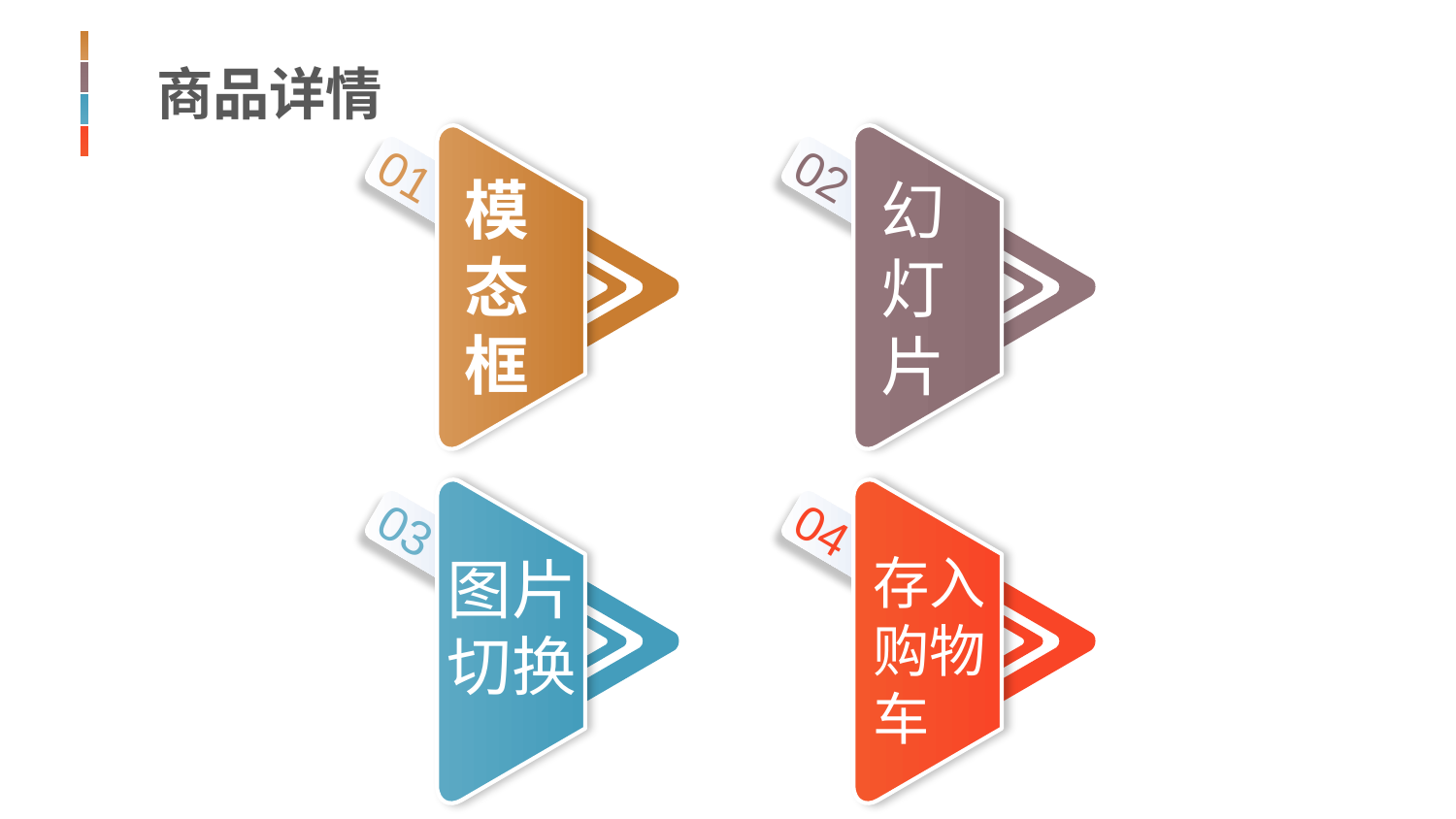

商品详情
01

02

模态框
幻灯片
03

04

存入
购物车
图片切换